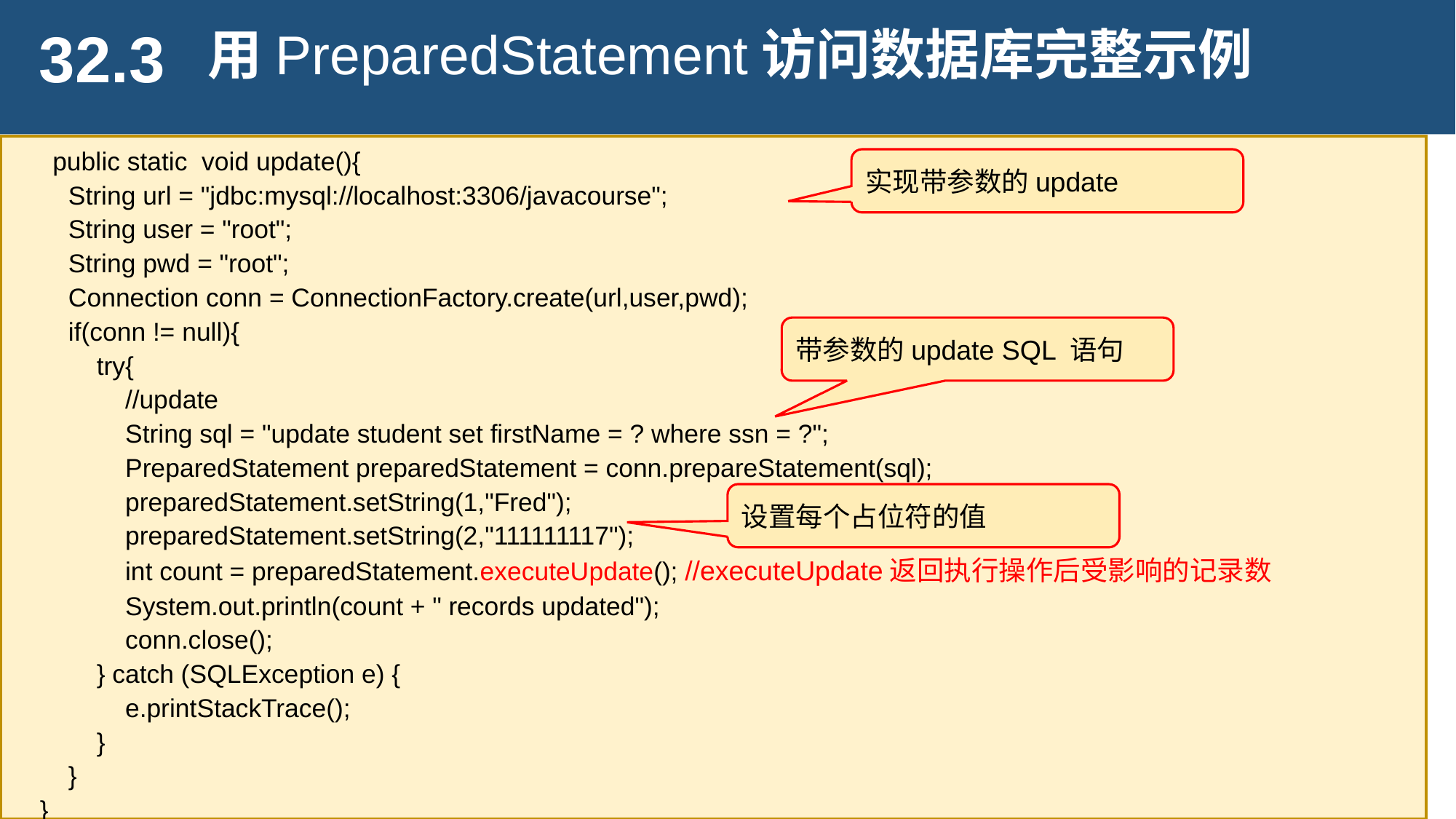

32.3
用PreparedStatement访问数据库完整示例
	public static  void update(){
        String url = "jdbc:mysql://localhost:3306/javacourse";
        String user = "root";
        String pwd = "root";
        Connection conn = ConnectionFactory.create(url,user,pwd);
        if(conn != null){
            try{
                //update
                String sql = "update student set firstName = ? where ssn = ?";
                PreparedStatement preparedStatement = conn.prepareStatement(sql);
                preparedStatement.setString(1,"Fred");
                preparedStatement.setString(2,"111111117");
                int count = preparedStatement.executeUpdate(); //executeUpdate返回执行操作后受影响的记录数
                System.out.println(count + " records updated");
                conn.close();
            } catch (SQLException e) {
                e.printStackTrace();
            }
        }
    }
实现带参数的update
带参数的update SQL 语句
设置每个占位符的值